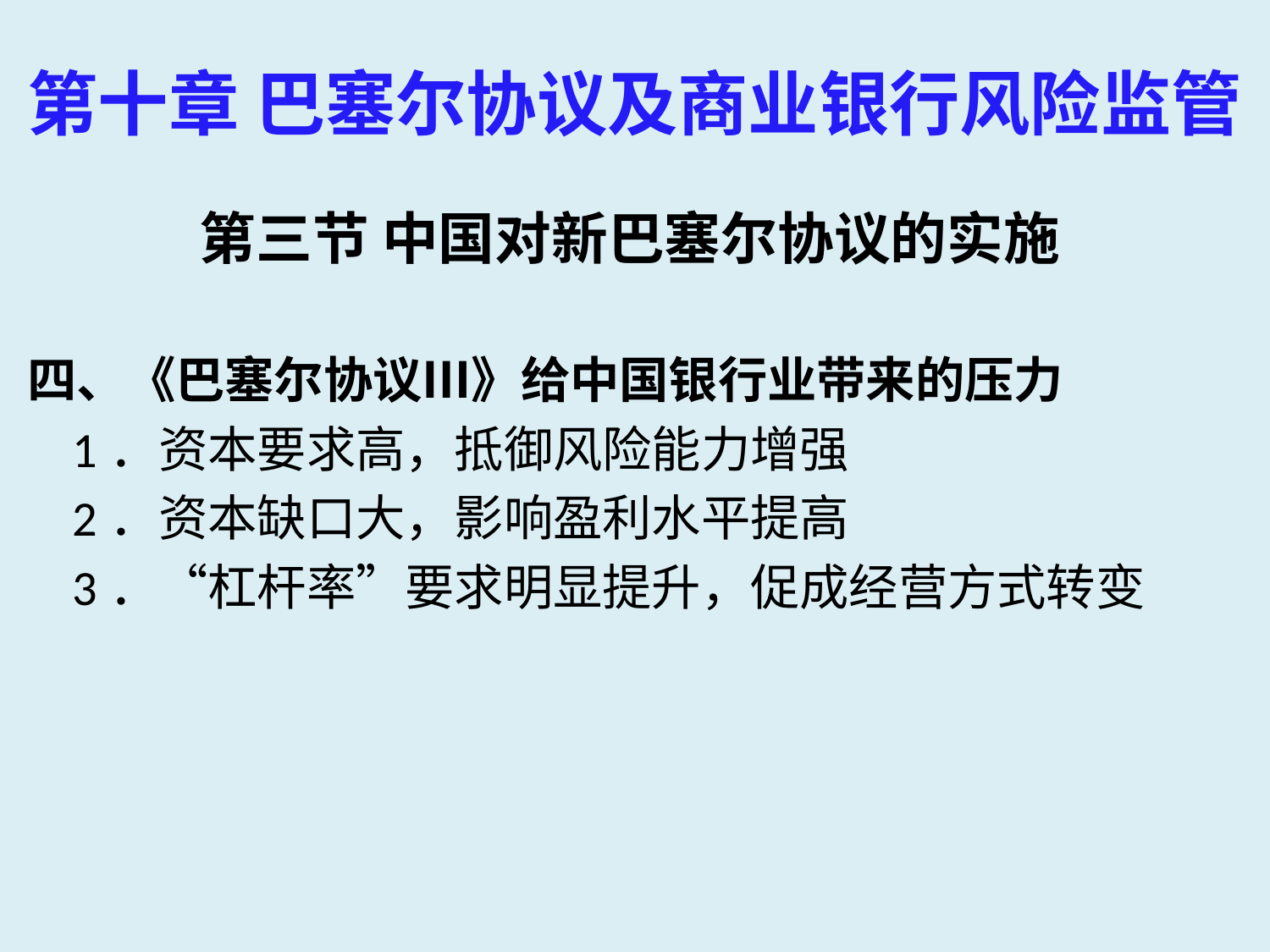

# 第十章 巴塞尔协议及商业银行风险监管
第三节 中国对新巴塞尔协议的实施

四、《巴塞尔协议Ⅲ》给中国银行业带来的压力
    1．资本要求高，抵御风险能力增强
    2．资本缺口大，影响盈利水平提高
    3．“杠杆率”要求明显提升，促成经营方式转变

54